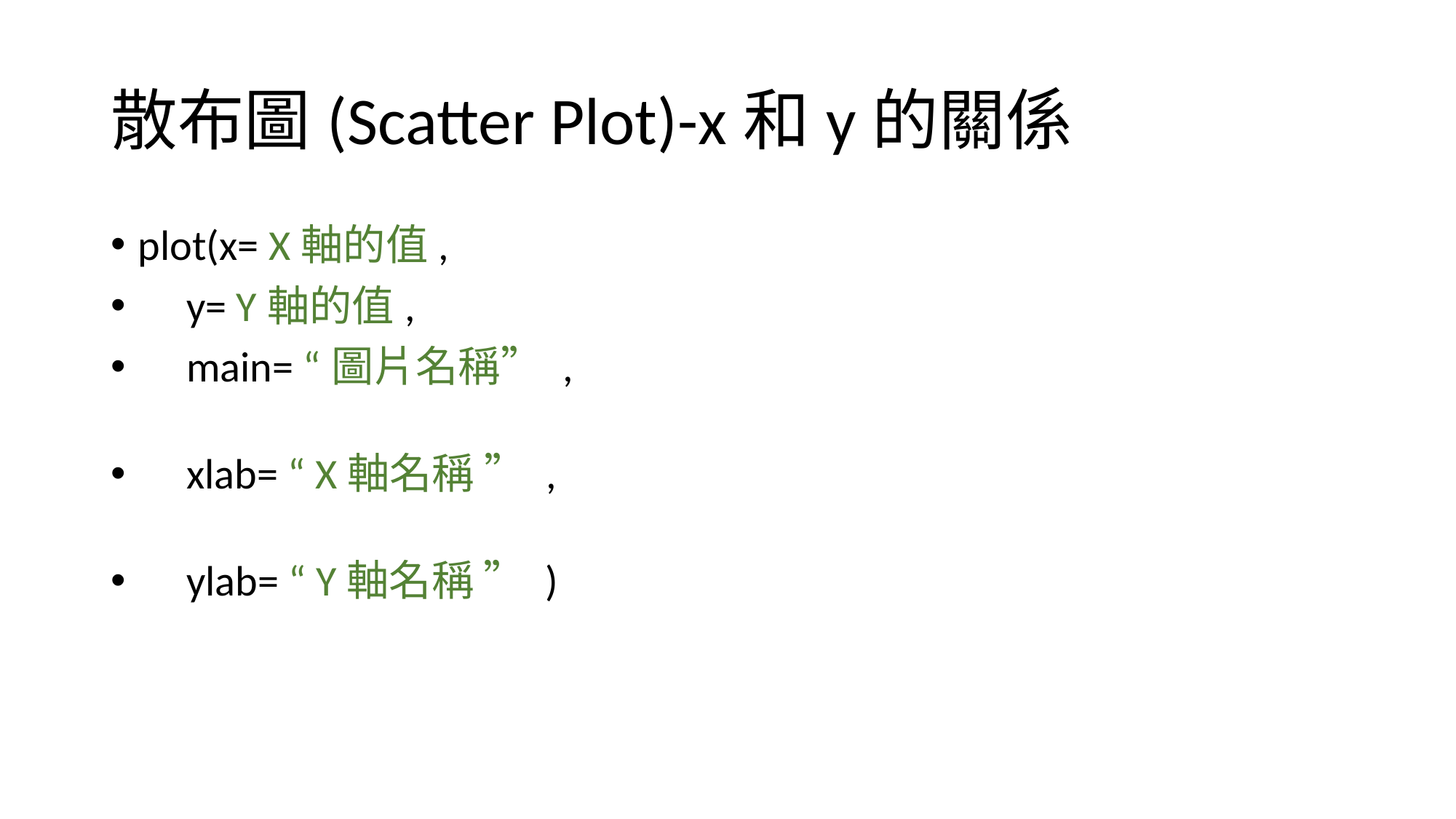

# 散布圖(Scatter Plot)-x和y的關係
plot(x= X軸的值,
     y= Y軸的值,
     main= “圖片名稱” ,
     xlab= “ X軸名稱 ” ,
     ylab= “ Y軸名稱 ” )